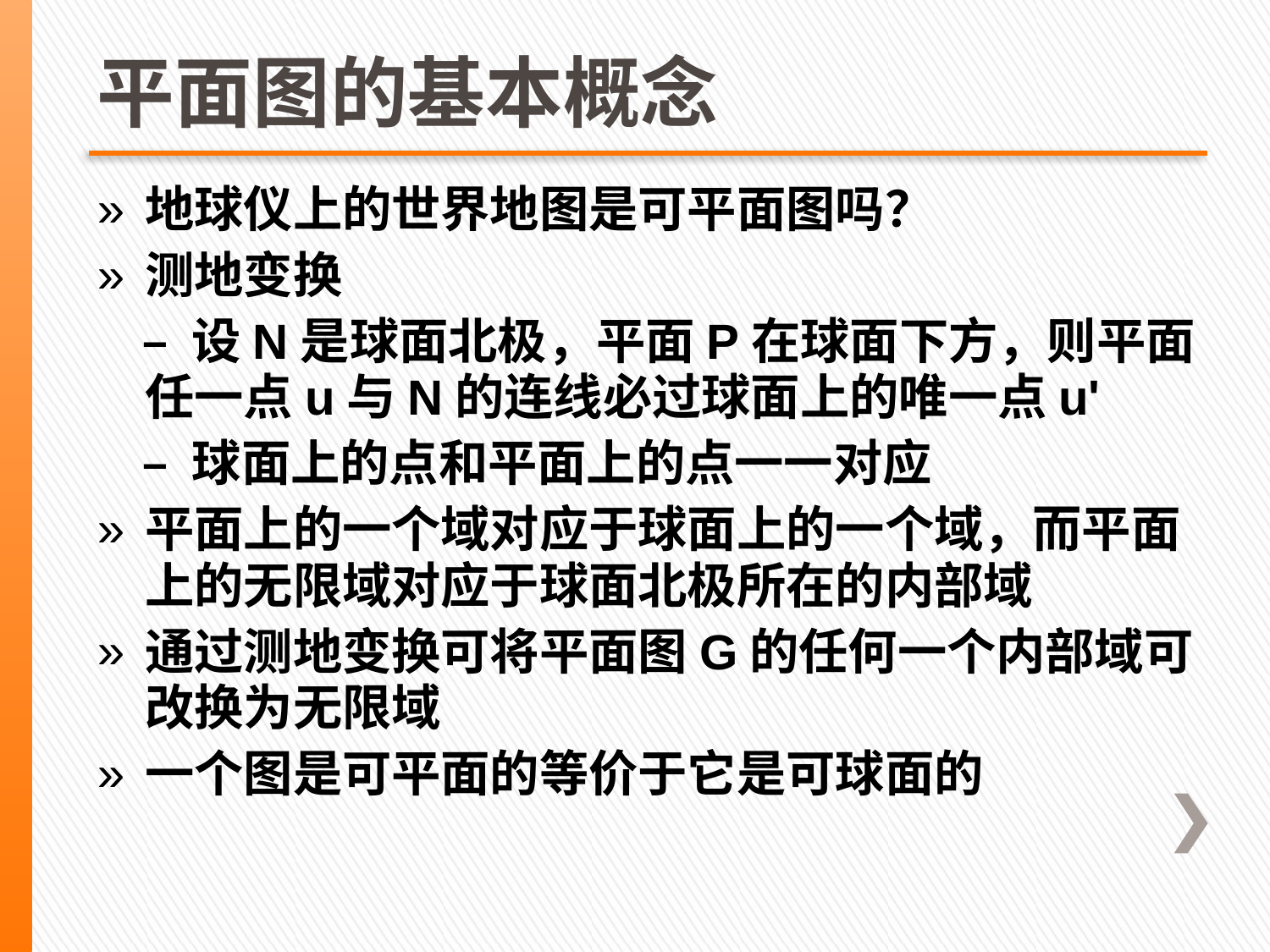

# 平面图的基本概念
地球仪上的世界地图是可平面图吗？
测地变换
    – 设N是球面北极，平面P在球面下方，则平面任一点u与N的连线必过球面上的唯一点u'
    – 球面上的点和平面上的点一一对应
平面上的一个域对应于球面上的一个域，而平面上的无限域对应于球面北极所在的内部域
通过测地变换可将平面图G的任何一个内部域可改换为无限域
一个图是可平面的等价于它是可球面的